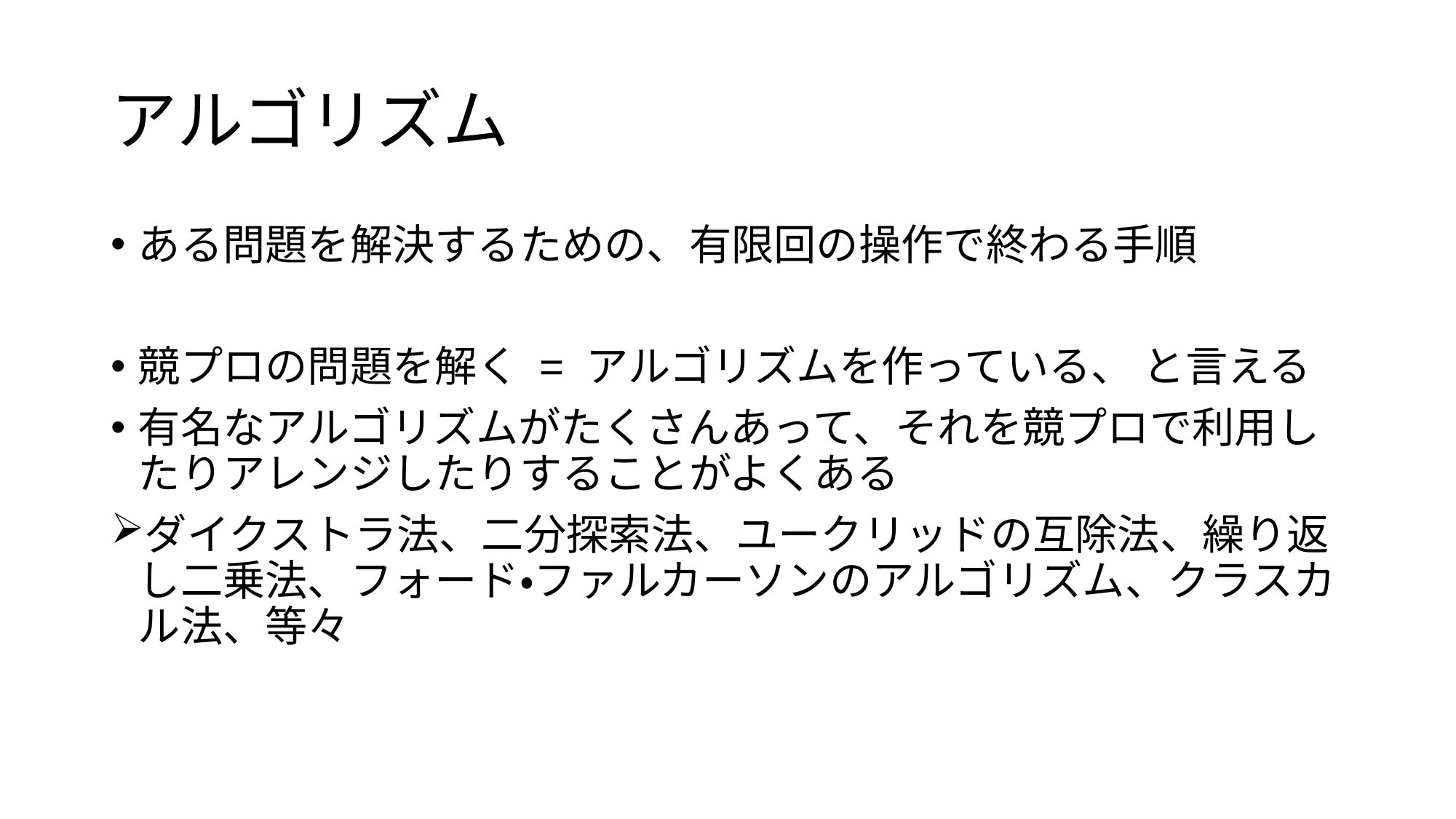

# アルゴリズム
ある問題を解決するための、有限回の操作で終わる手順

競プロの問題を解く = アルゴリズムを作っている、 と言える
有名なアルゴリズムがたくさんあって、それを競プロで利用したりアレンジしたりすることがよくある
ダイクストラ法、二分探索法、ユークリッドの互除法、繰り返し二乗法、フォード・ファルカーソンのアルゴリズム、クラスカル法、等々